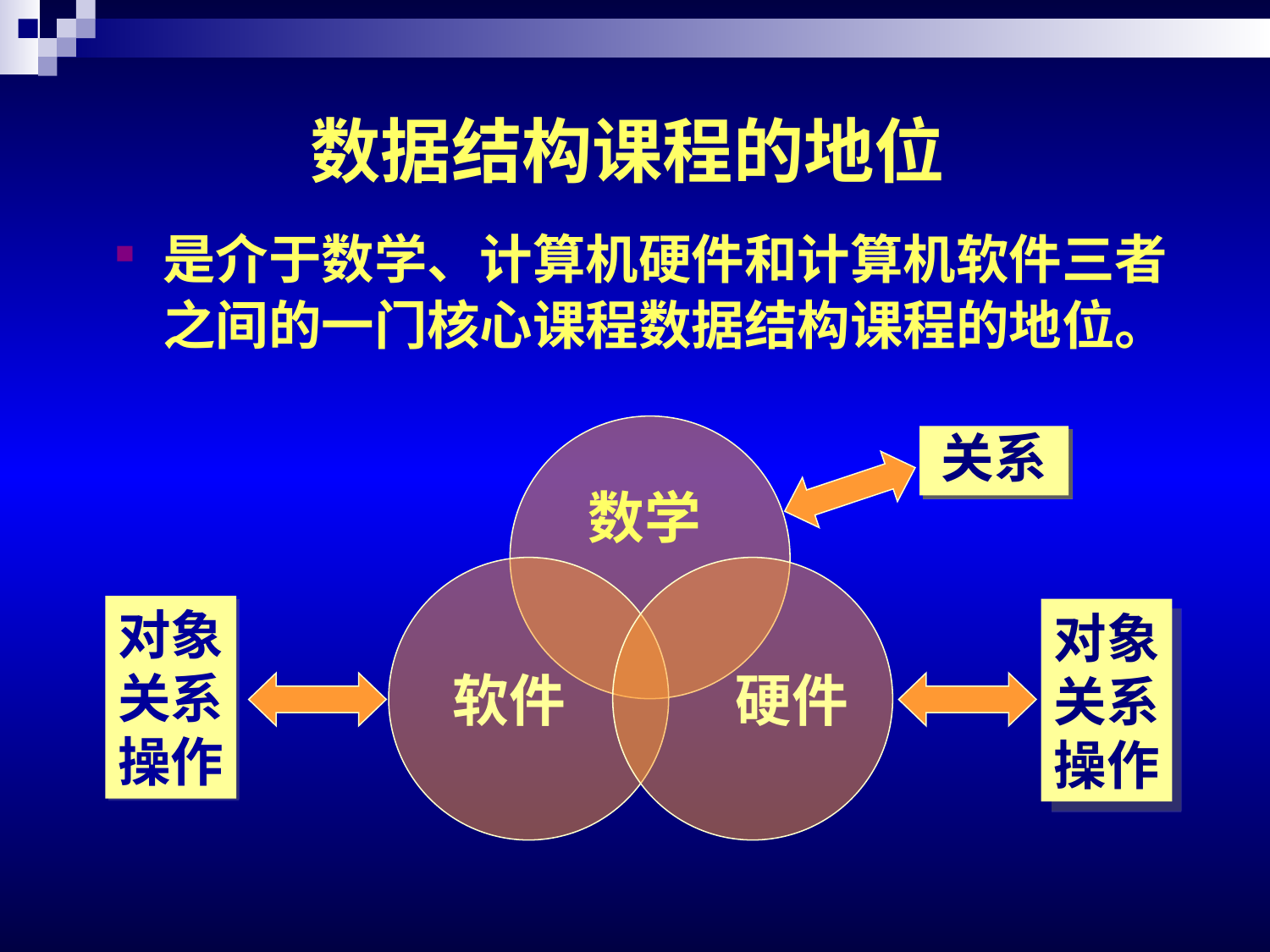

# 数据结构课程的地位
是介于数学、计算机硬件和计算机软件三者之间的一门核心课程数据结构课程的地位。

软件
     硬件
关系

数学
对象
关系
操作
对象
关系
操作